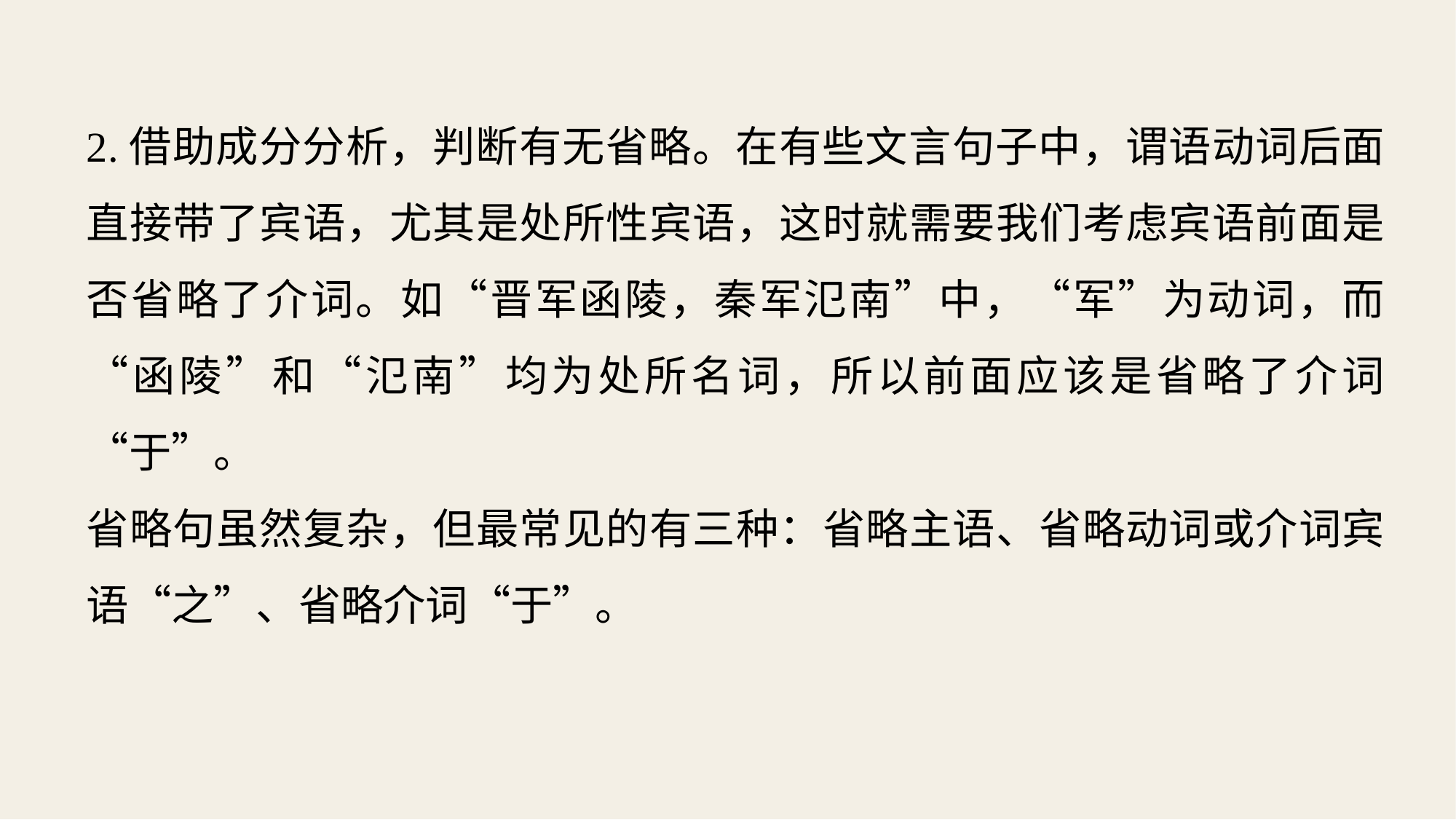

2.借助成分分析，判断有无省略。在有些文言句子中，谓语动词后面直接带了宾语，尤其是处所性宾语，这时就需要我们考虑宾语前面是否省略了介词。如“晋军函陵，秦军氾南”中，“军”为动词，而“函陵”和“氾南”均为处所名词，所以前面应该是省略了介词“于”。
省略句虽然复杂，但最常见的有三种：省略主语、省略动词或介词宾语“之”、省略介词“于”。